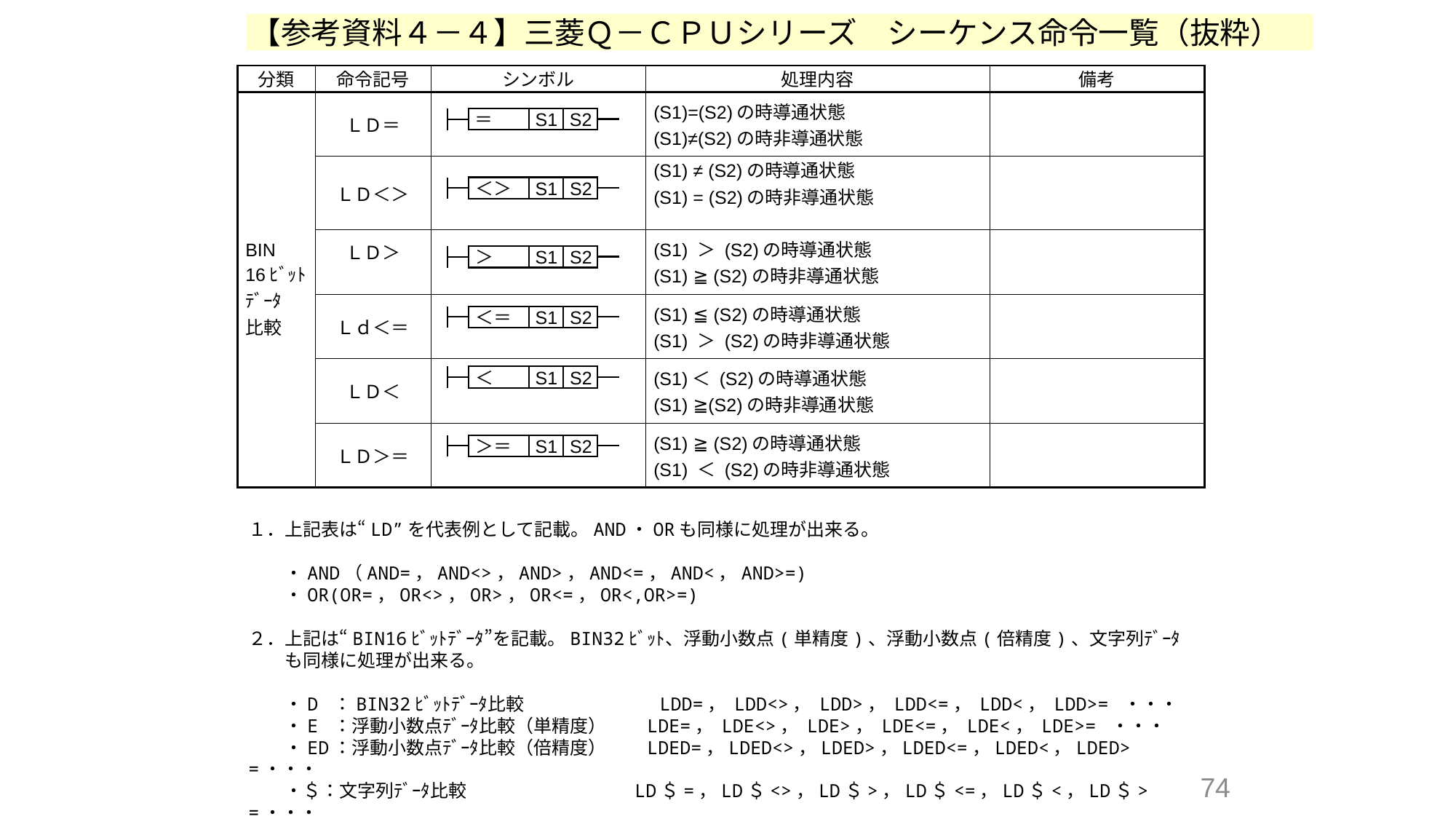

【参考資料４－４】三菱Ｑ－ＣＰＵシリーズ　シーケンス命令一覧（抜粋）
| 分類 | 命令記号 | シンボル | 処理内容 | 備考 |
| --- | --- | --- | --- | --- |
| BIN 16ﾋﾞｯﾄ ﾃﾞｰﾀ 比較 | ＬＤ＝ |  | (S1)=(S2)の時導通状態 (S1)≠(S2)の時非導通状態 |  |
|  | ＬＤ＜＞ |  | (S1) ≠ (S2)の時導通状態 (S1) = (S2)の時非導通状態 |  |
|  | ＬＤ＞ |  | (S1) ＞ (S2)の時導通状態 (S1) ≧ (S2)の時非導通状態 |  |
|  | Ｌｄ＜＝ |  | (S1) ≦ (S2)の時導通状態 (S1) ＞ (S2)の時非導通状態 |  |
|  | ＬＤ＜ |  | (S1)＜ (S2)の時導通状態 (S1) ≧(S2)の時非導通状態 |  |
|  | ＬＤ＞＝ |  | (S1) ≧ (S2)の時導通状態 (S1) ＜ (S2)の時非導通状態 |  |
＝
S1
S2
＜＞
S1
S2
＞
S1
S2
＜＝
S1
S2
＜
S1
S2
＞＝
S1
S2
１．上記表は“LD”を代表例として記載。AND・ORも同様に処理が出来る。

　　・AND（AND=，AND<>，AND>，AND<=，AND<，AND>=)
　　・OR(OR=，OR<>，OR>，OR<=，OR<,OR>=)

２．上記は“BIN16ﾋﾞｯﾄﾃﾞｰﾀ”を記載。BIN32ﾋﾞｯﾄ、浮動小数点(単精度)、浮動小数点(倍精度)、文字列ﾃﾞｰﾀ
　　も同様に処理が出来る。

　　・D ：BIN32ﾋﾞｯﾄﾃﾞｰﾀ比較　　　　　　　 LDD=， LDD<>， LDD>， LDD<=， LDD<， LDD>= ・・・
　　・E ：浮動小数点ﾃﾞｰﾀ比較（単精度）　　LDE=， LDE<>， LDE>， LDE<=， LDE<， LDE>= ・・・
　　・ED：浮動小数点ﾃﾞｰﾀ比較（倍精度）　　LDED=，LDED<>，LDED>，LDED<=，LDED<，LDED>=・・・
　　・＄：文字列ﾃﾞｰﾀ比較　　　　　　　　　LD＄=，LD＄<>，LD＄>，LD＄<=，LD＄<，LD＄>=・・・
74